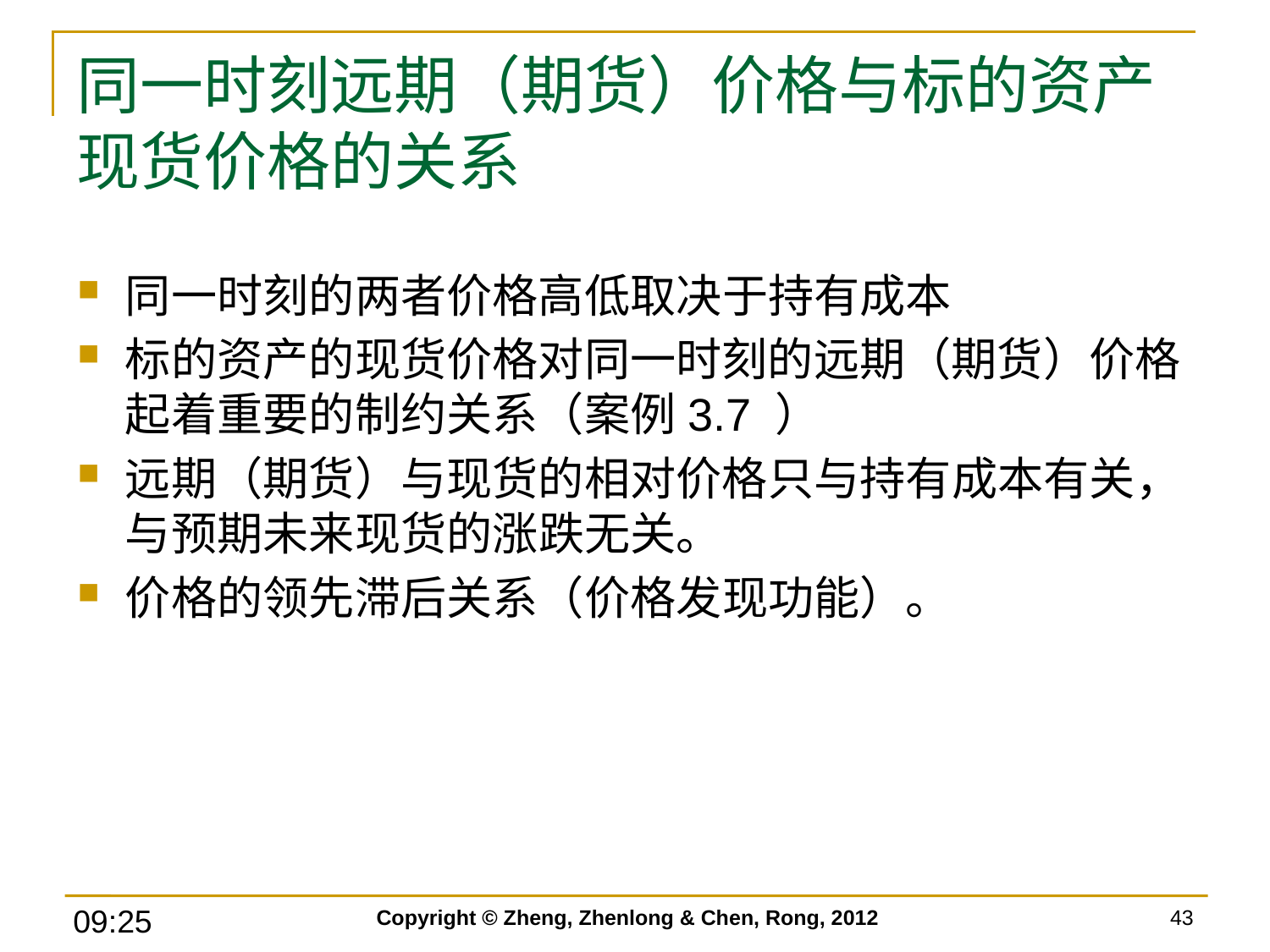

# 同一时刻远期（期货）价格与标的资产现货价格的关系

同一时刻的两者价格高低取决于持有成本
标的资产的现货价格对同一时刻的远期（期货）价格起着重要的制约关系（案例3.7 ）
远期（期货）与现货的相对价格只与持有成本有关，与预期未来现货的涨跌无关。
价格的领先滞后关系（价格发现功能）。
Copyright © Zheng, Zhenlong & Chen, Rong, 2012
43